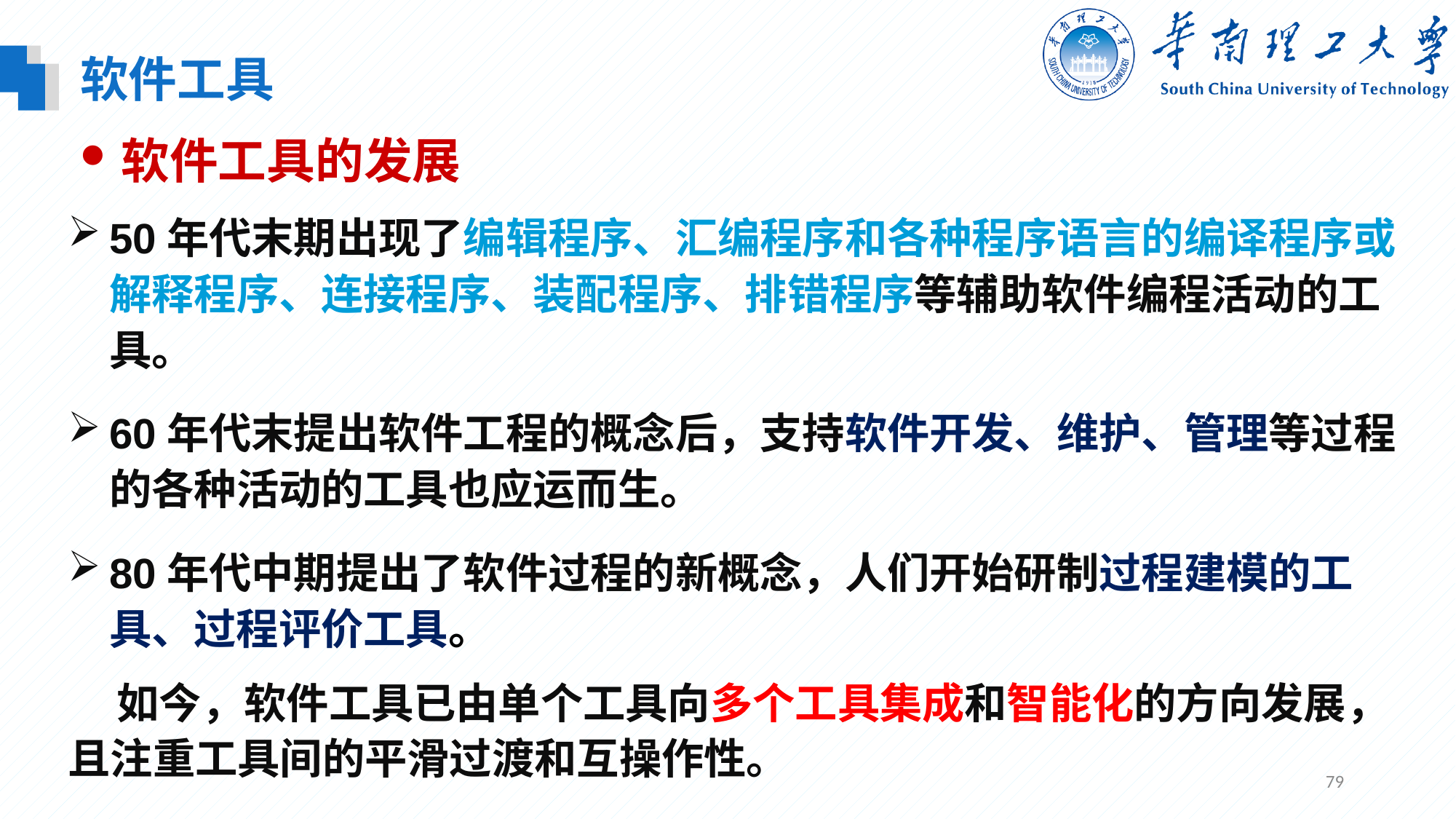

软件工具
软件工具的发展
50年代末期出现了编辑程序、汇编程序和各种程序语言的编译程序或解释程序、连接程序、装配程序、排错程序等辅助软件编程活动的工具。
60年代末提出软件工程的概念后，支持软件开发、维护、管理等过程的各种活动的工具也应运而生。
80年代中期提出了软件过程的新概念，人们开始研制过程建模的工具、过程评价工具。
    如今，软件工具已由单个工具向多个工具集成和智能化的方向发展，且注重工具间的平滑过渡和互操作性。

79